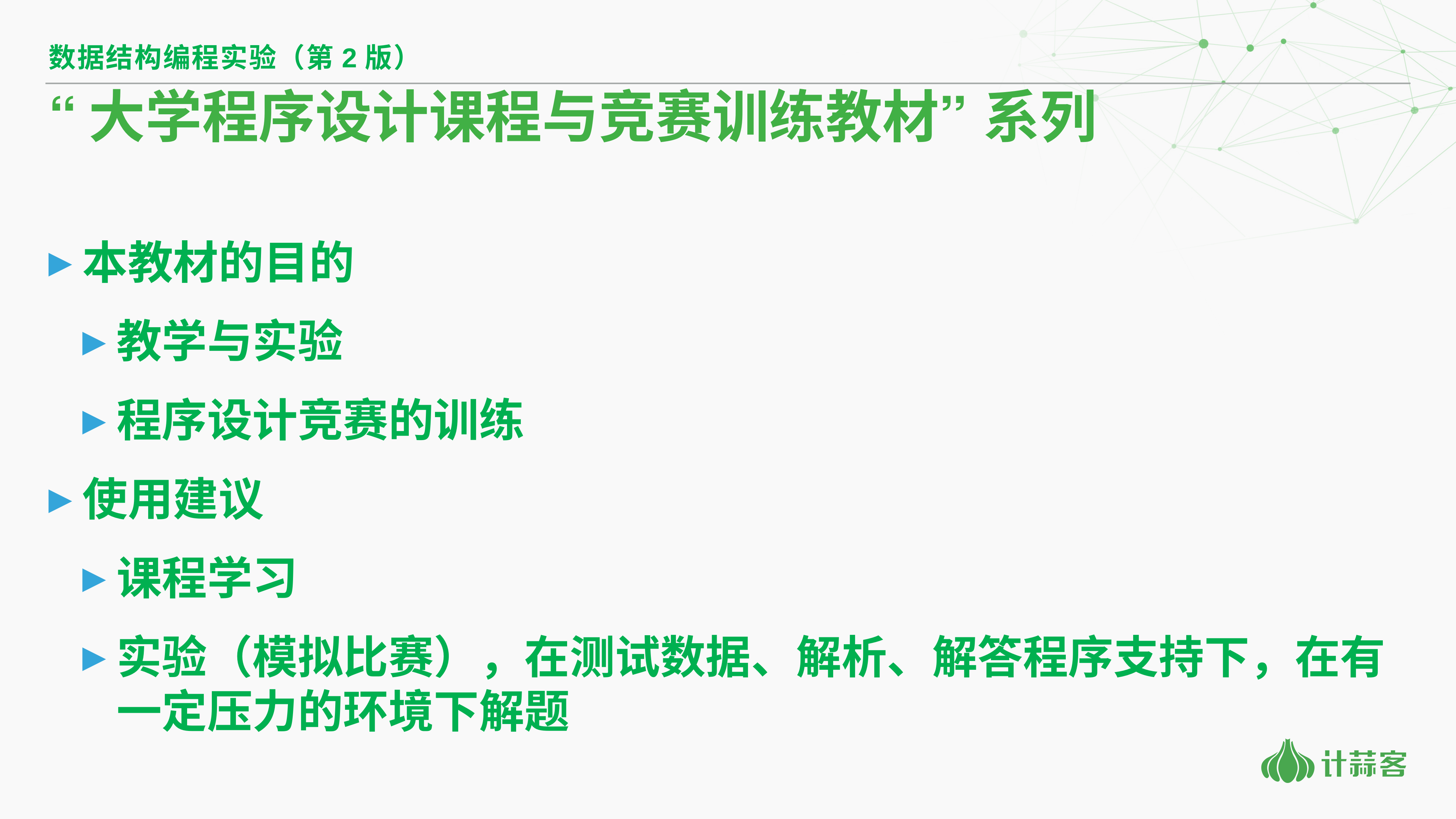

数据结构编程实验（第2版）
# “大学程序设计课程与竞赛训练教材” 系列
本教材的目的
教学与实验
程序设计竞赛的训练
使用建议
课程学习
实验（模拟比赛），在测试数据、解析、解答程序支持下，在有一定压力的环境下解题